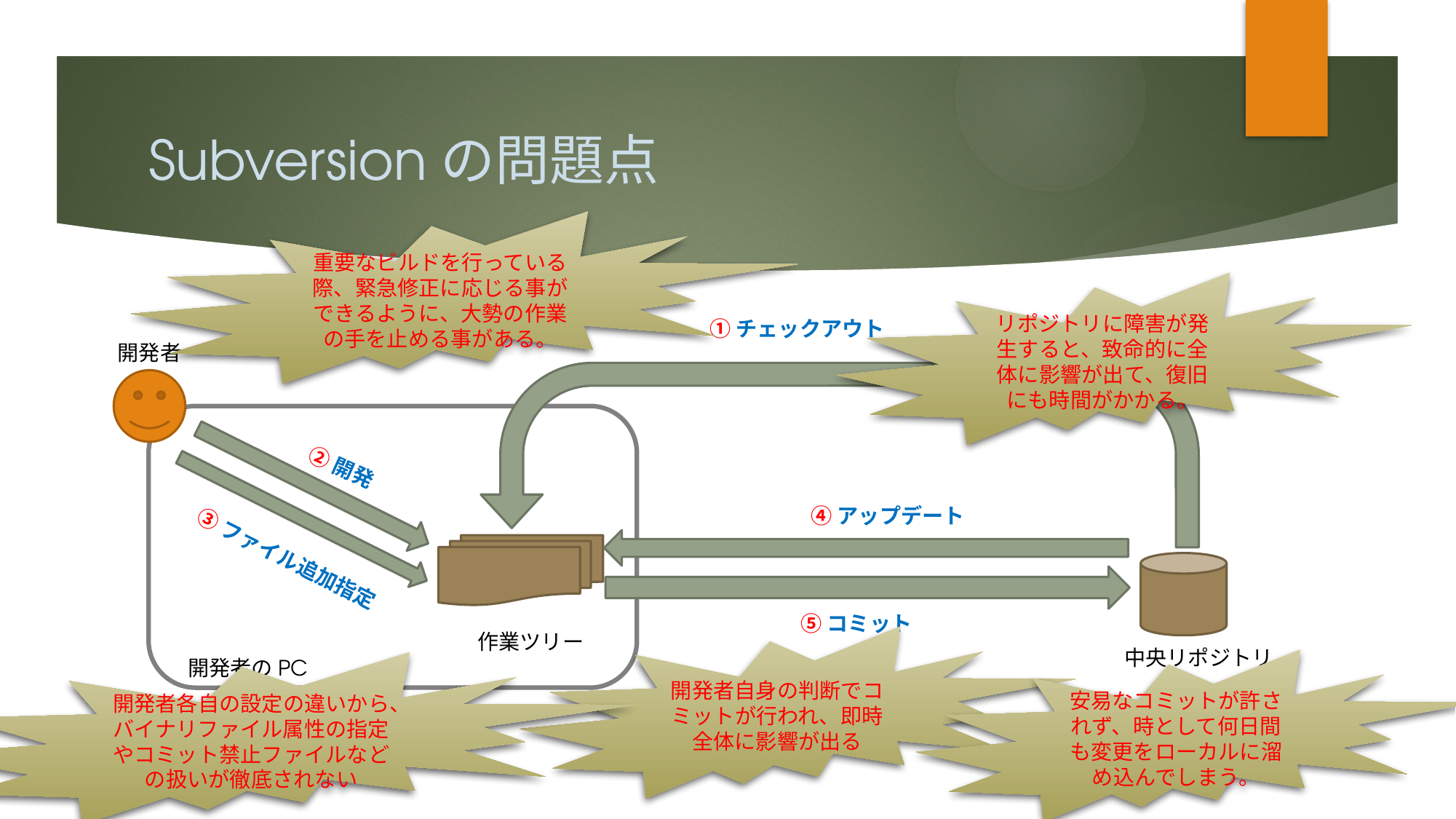

# Subversionの問題点
重要なビルドを行っている際、緊急修正に応じる事ができるように、大勢の作業の手を止める事がある。
リポジトリに障害が発生すると、致命的に全体に影響が出て、復旧にも時間がかかる。

①チェックアウト
開発者

②開発

④アップデート

③ファイル追加指定

⑤コミット
作業ツリー
開発者自身の判断でコミットが行われ、即時全体に影響が出る
中央リポジトリ
開発者のPC
安易なコミットが許されず、時として何日間も変更をローカルに溜め込んでしまう。
開発者各自の設定の違いから、バイナリファイル属性の指定やコミット禁止ファイルなどの扱いが徹底されない